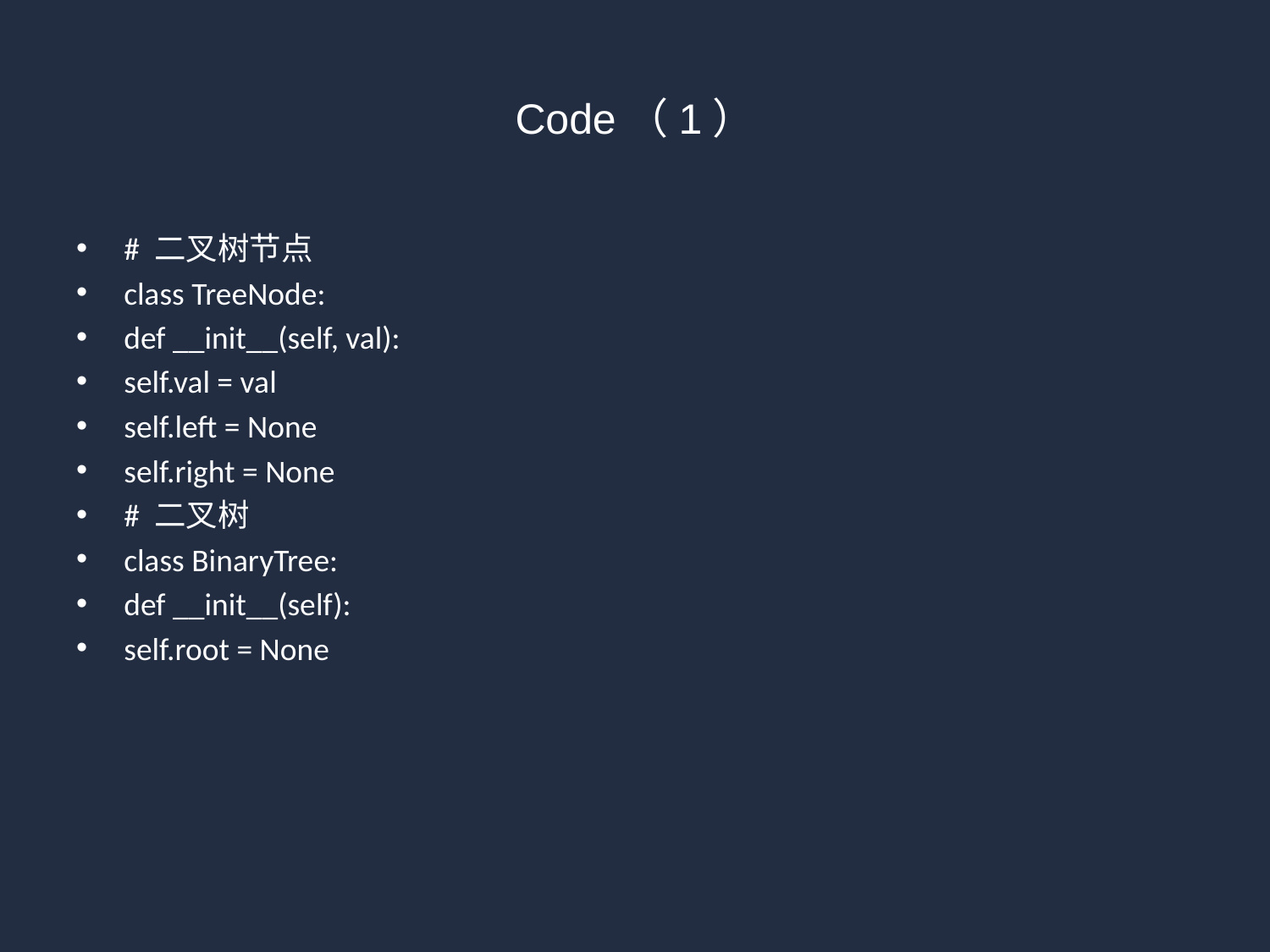

# Code（1）
# 二叉树节点
class TreeNode:
def __init__(self, val):
self.val = val
self.left = None
self.right = None
# 二叉树
class BinaryTree:
def __init__(self):
self.root = None